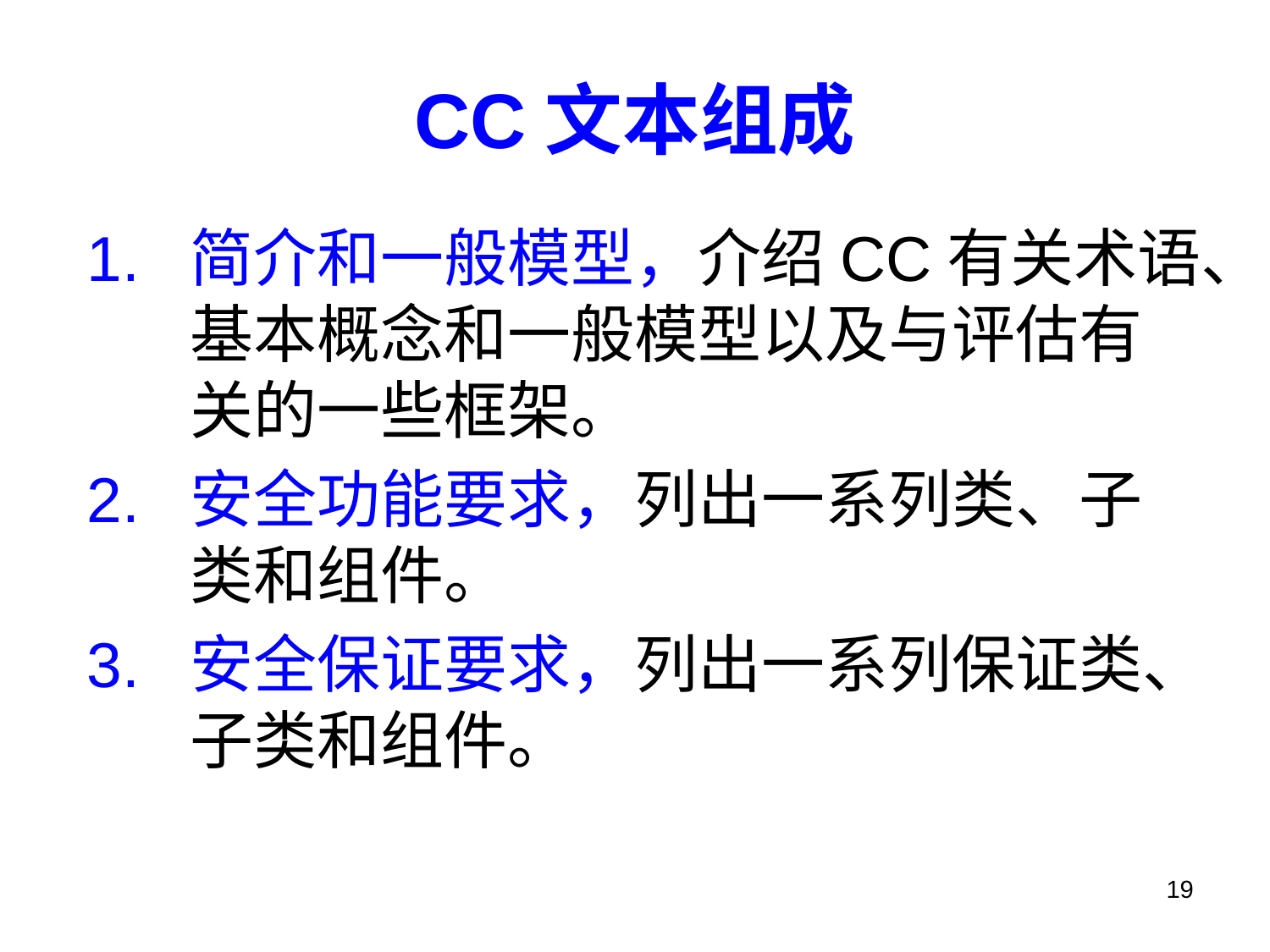

# CC文本组成
简介和一般模型，介绍CC有关术语、基本概念和一般模型以及与评估有关的一些框架。
安全功能要求，列出一系列类、子类和组件。
安全保证要求，列出一系列保证类、子类和组件。

19